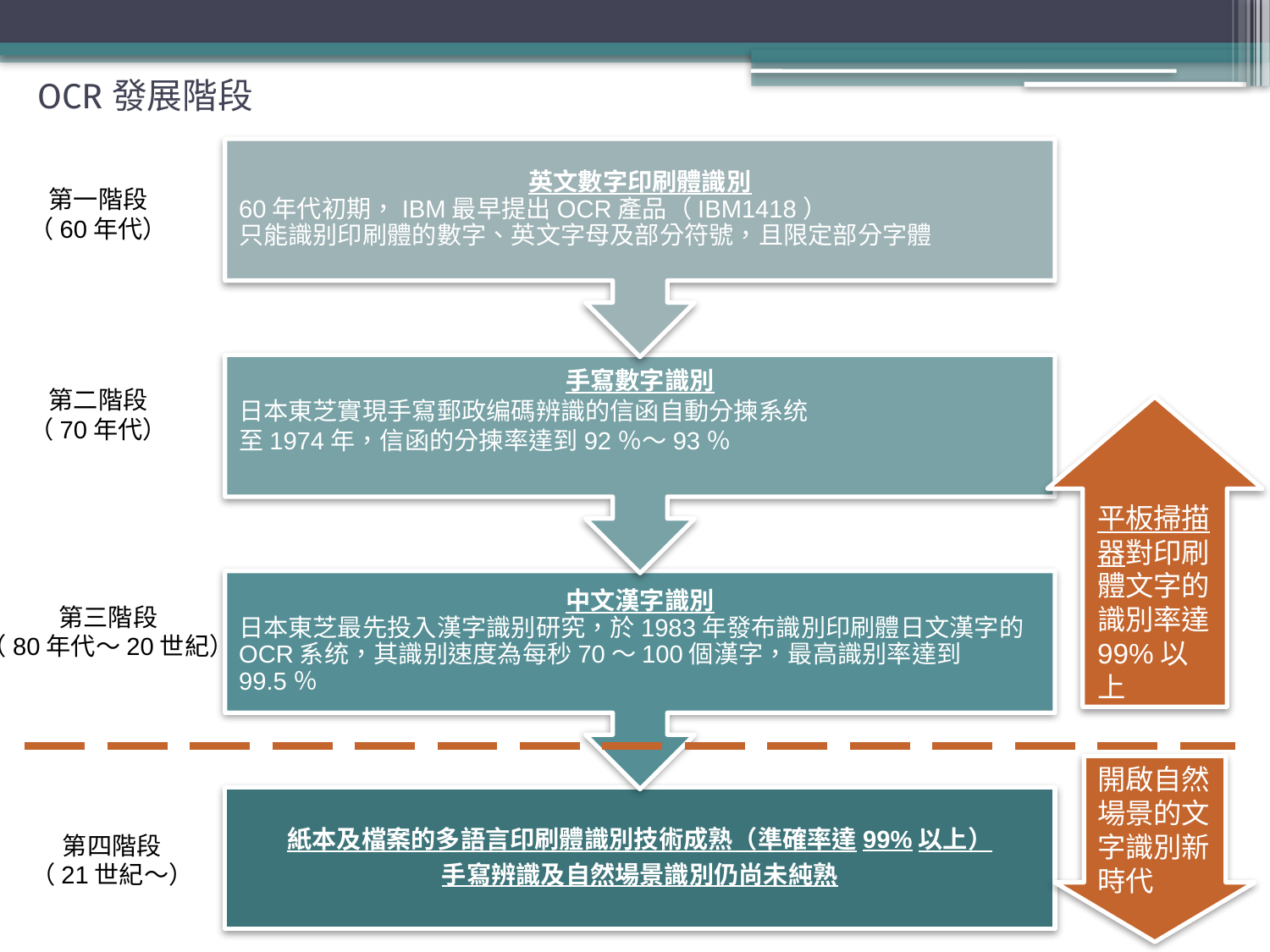

# OCR發展階段
紙本及檔案的多語言印刷體識別技術成熟（準確率達99%以上）
手寫辨識及自然場景識別仍尚未純熟
中文漢字識別
日本東芝最先投入漢字識别研究，於1983年發布識別印刷體日文漢字的OCR系统，其識别速度為每秒70～100個漢字，最高識别率達到99.5％
手寫數字識別
日本東芝實現手寫郵政编碼辨識的信函自動分揀系统
至1974年，信函的分揀率達到92％～93％
英文數字印刷體識別
60年代初期，IBM最早提出OCR產品（IBM1418）
只能識别印刷體的數字、英文字母及部分符號，且限定部分字體
第一階段
（60年代）
第二階段
（70年代）

平板掃描器對印刷體文字的識別率達99%以上
第三階段
（80年代～20世紀）
開啟自然場景的文字識別新時代

第四階段
（21世紀～）